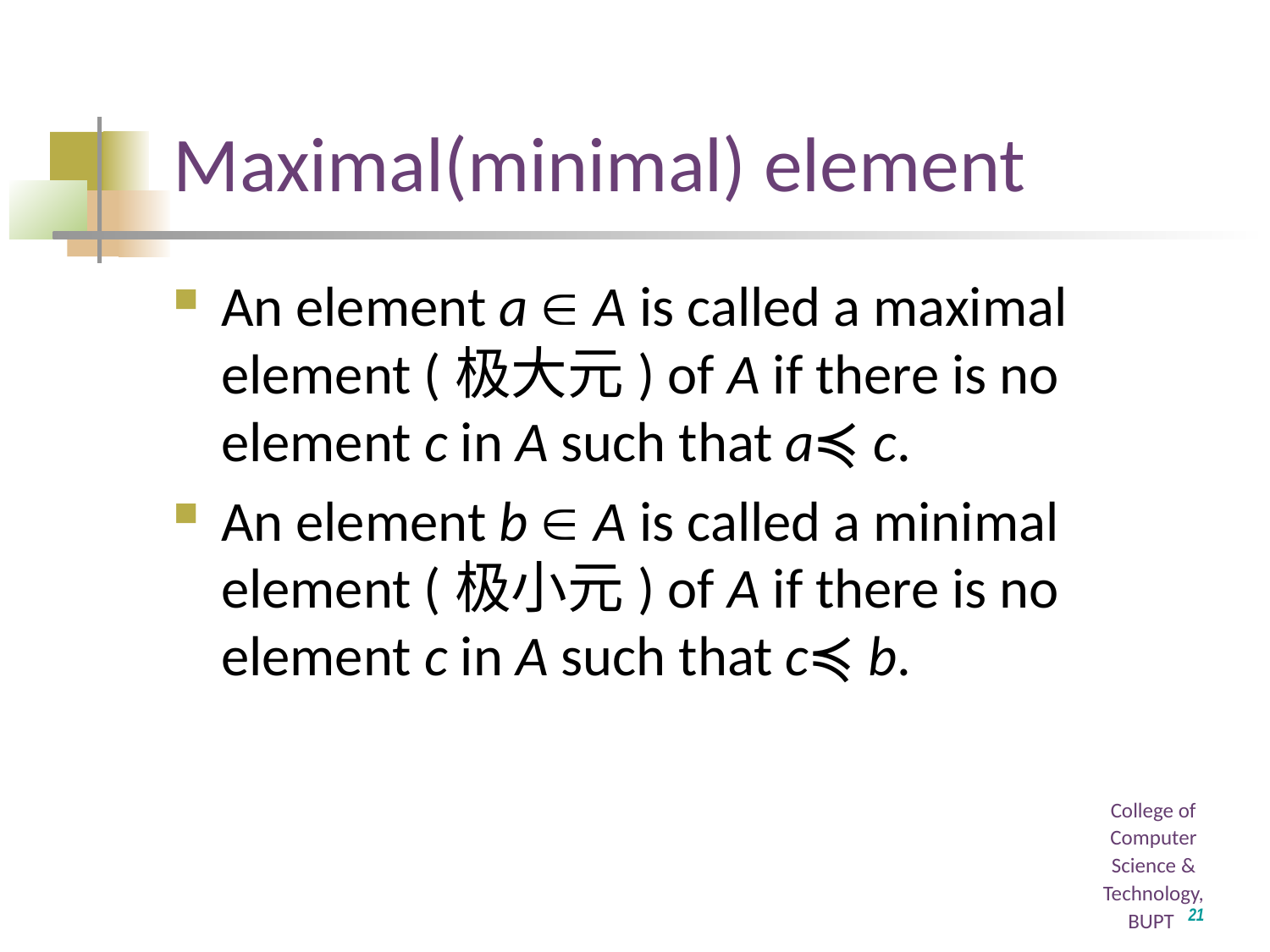

# Maximal(minimal) element
An element a ∈ A is called a maximal element (极大元) of A if there is no element c in A such that a≼ c.
An element b ∈ A is called a minimal element (极小元) of A if there is no element c in A such that c≼ b.

21
College of Computer Science & Technology, BUPT